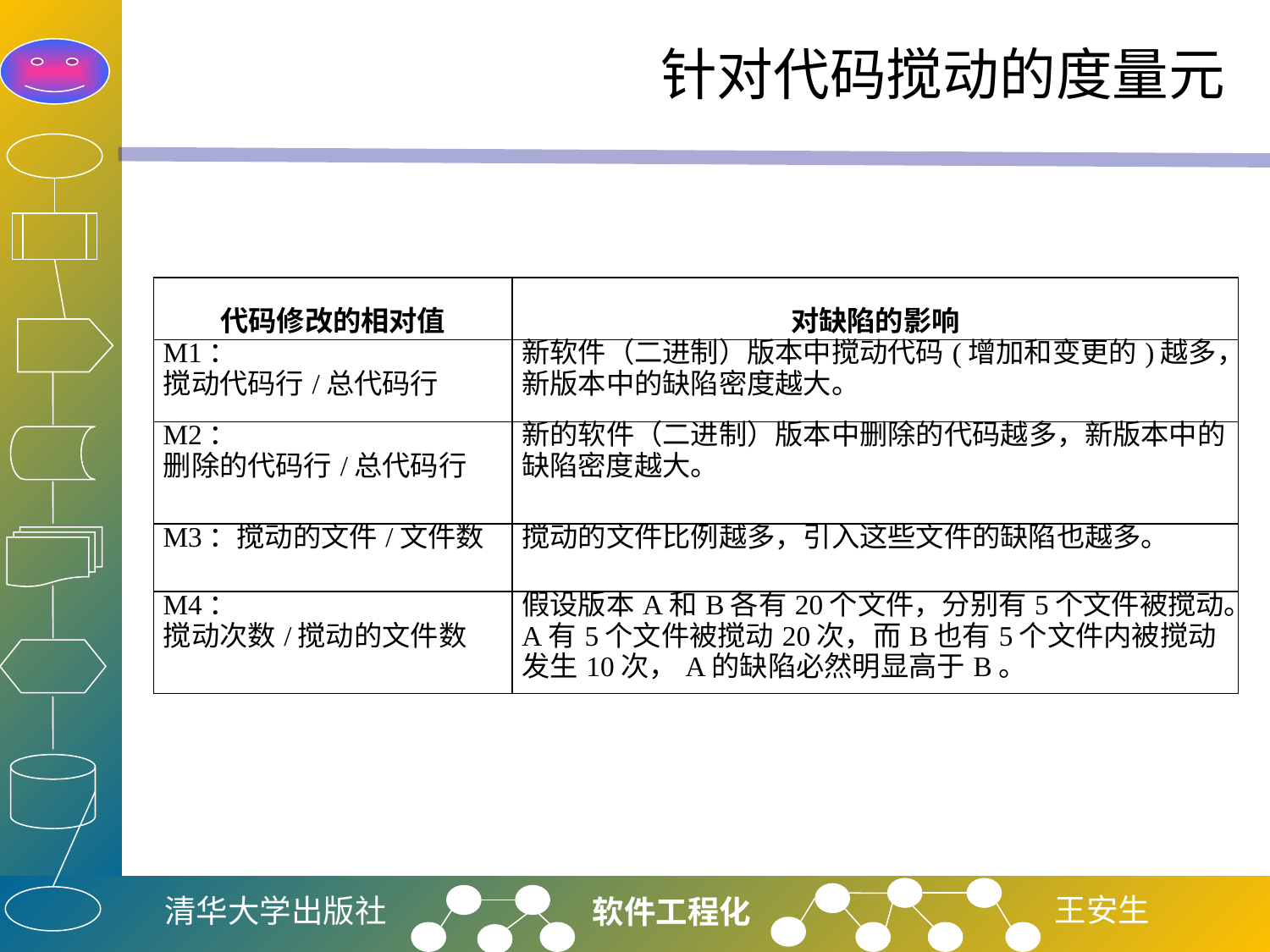

# 针对代码搅动的度量元
| 代码修改的相对值 | 对缺陷的影响 |
| --- | --- |
| M1： 搅动代码行/总代码行 | 新软件（二进制）版本中搅动代码(增加和变更的)越多，新版本中的缺陷密度越大。 |
| M2： 删除的代码行/总代码行 | 新的软件（二进制）版本中删除的代码越多，新版本中的缺陷密度越大。 |
| M3：搅动的文件/文件数 | 搅动的文件比例越多，引入这些文件的缺陷也越多。 |
| M4： 搅动次数/搅动的文件数 | 假设版本A和B各有20个文件，分别有5个文件被搅动。A有5个文件被搅动20次，而B也有5个文件内被搅动发生10次，A的缺陷必然明显高于B。 |